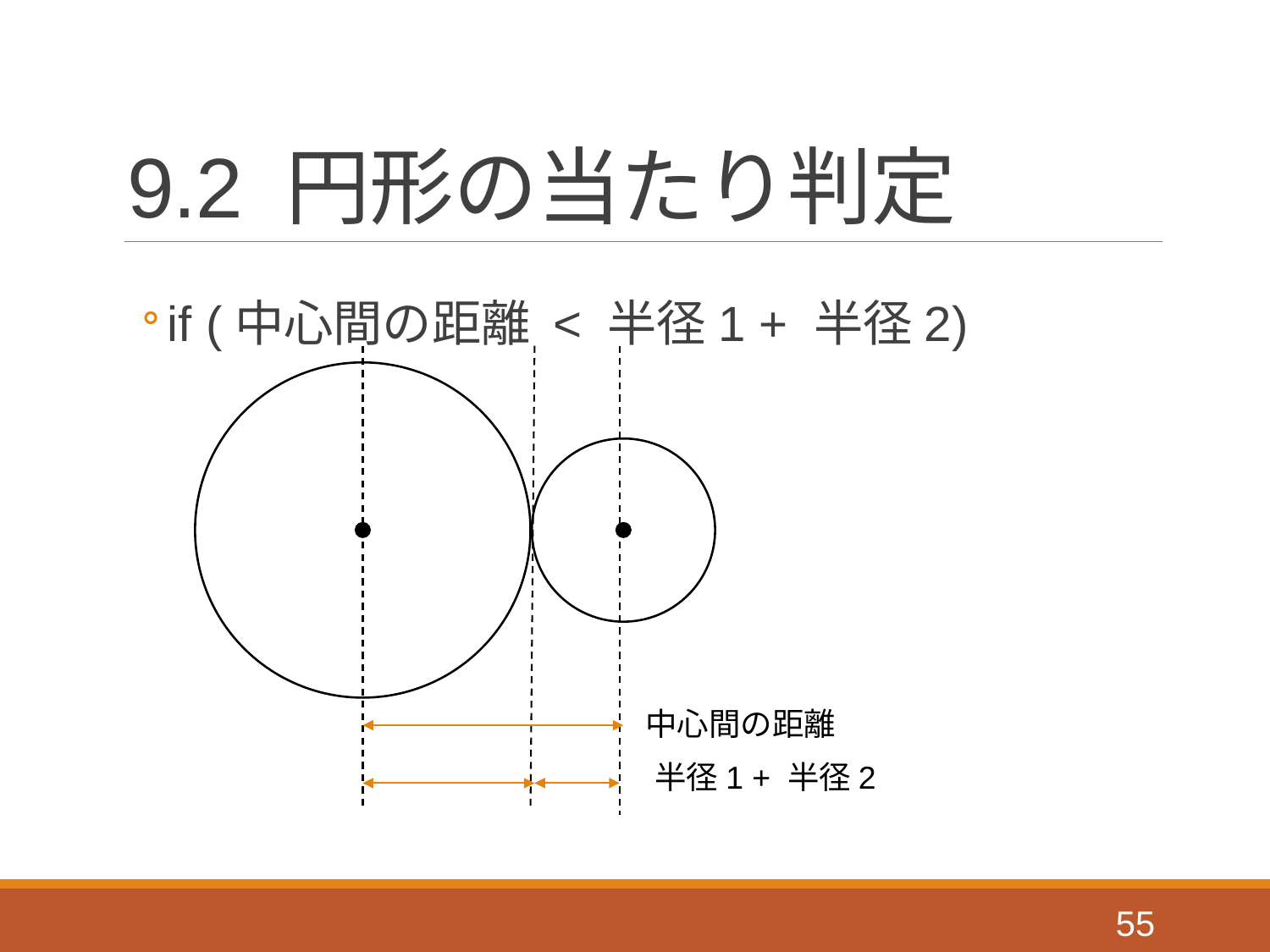

# 9.2 円形の当たり判定
if (中心間の距離 < 半径1 + 半径2)

中心間の距離
半径1 + 半径2
55